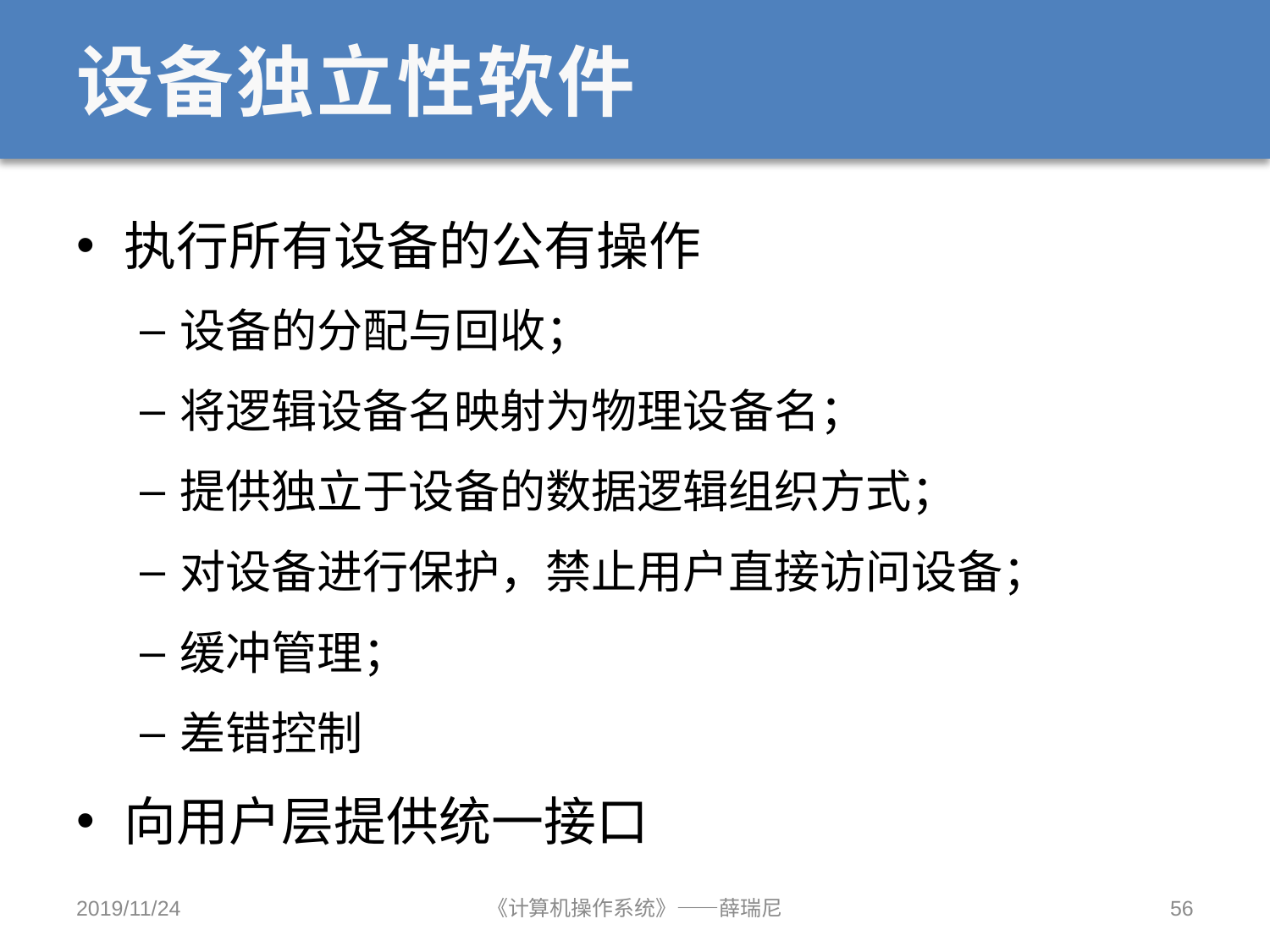

# 设备独立性软件
执行所有设备的公有操作
设备的分配与回收；
将逻辑设备名映射为物理设备名；
提供独立于设备的数据逻辑组织方式；
对设备进行保护，禁止用户直接访问设备；
缓冲管理；
差错控制
向用户层提供统一接口
2019/11/24
《计算机操作系统》——薛瑞尼
56